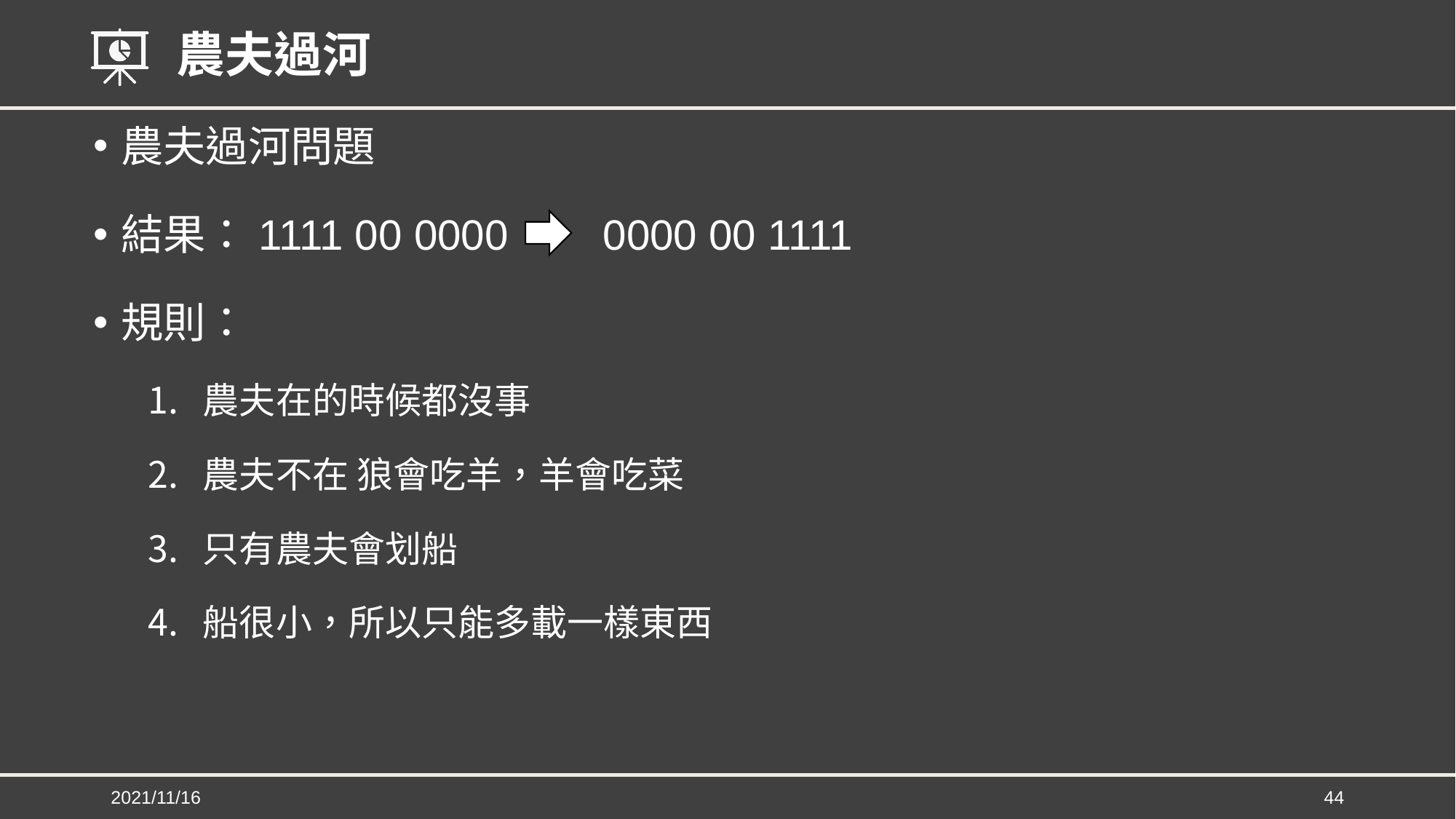

# 農夫過河
農夫過河問題
結果：1111 00 0000        0000 00 1111
規則：
農夫在的時候都沒事
農夫不在 狼會吃羊，羊會吃菜
只有農夫會划船
船很小，所以只能多載一樣東西

2021/11/16

44